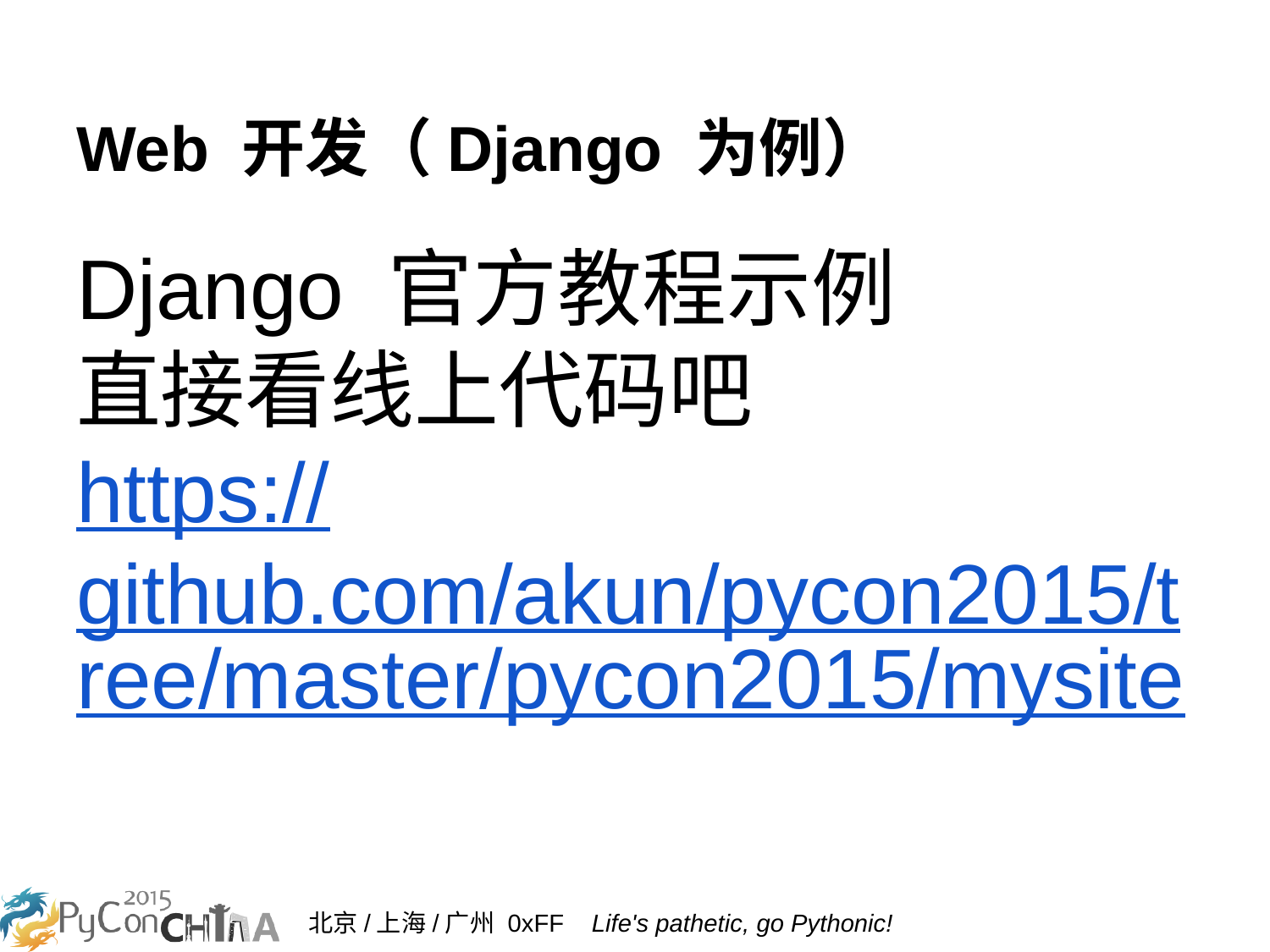

# Web 开发（Django 为例）
Django 官方教程示例
直接看线上代码吧
https://github.com/akun/pycon2015/tree/master/pycon2015/mysite